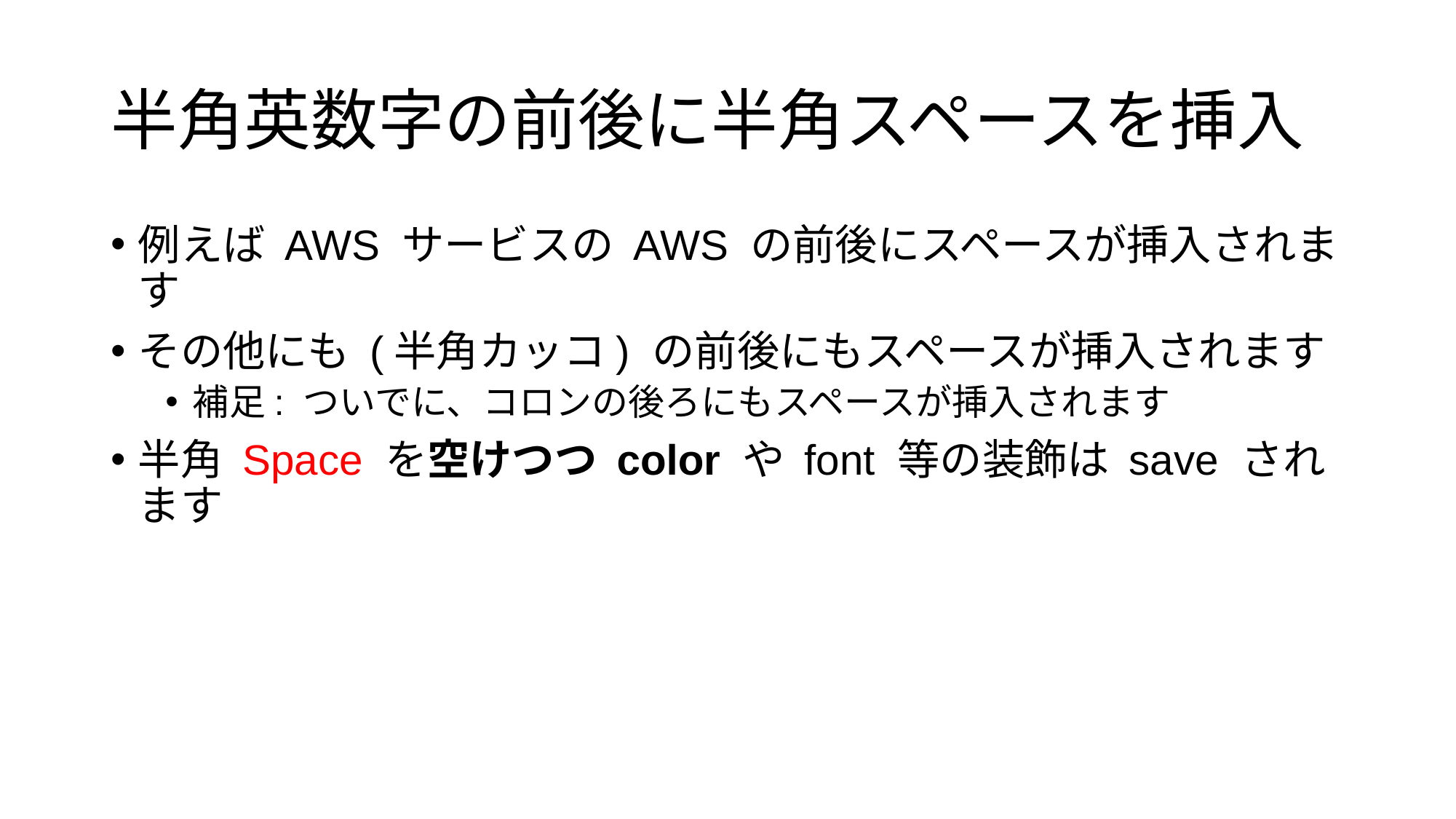

# 半角英数字の前後に半角スペースを挿入
例えば AWS サービスの AWS の前後にスペースが挿入されます
その他にも (半角カッコ) の前後にもスペースが挿入されます
補足: ついでに、コロンの後ろにもスペースが挿入されます
半角 Space を空けつつ color や font 等の装飾は save されます